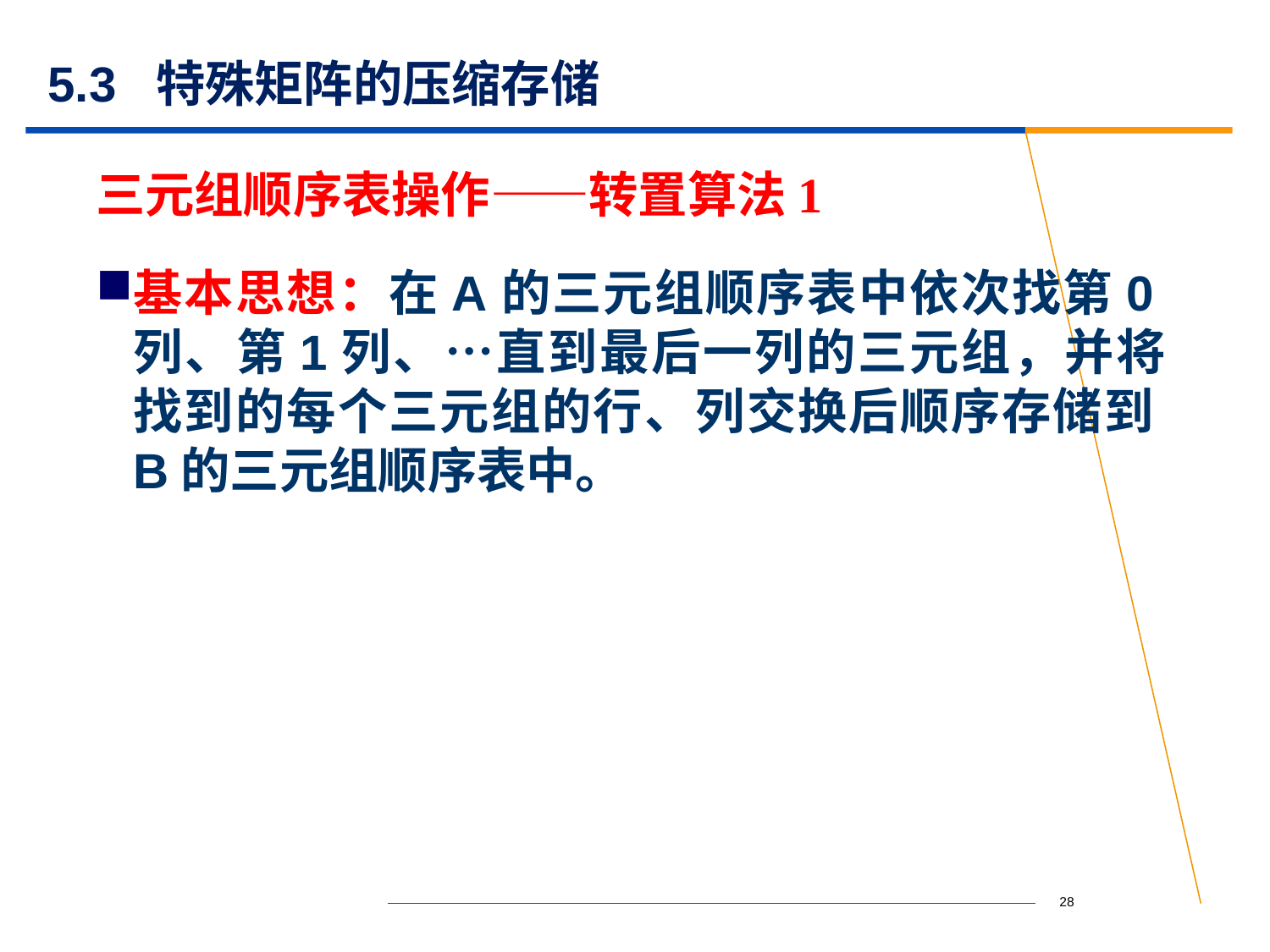

# 5.3  特殊矩阵的压缩存储
三元组顺序表操作——转置算法1
基本思想：在A的三元组顺序表中依次找第0列、第1列、…直到最后一列的三元组，并将找到的每个三元组的行、列交换后顺序存储到B的三元组顺序表中。